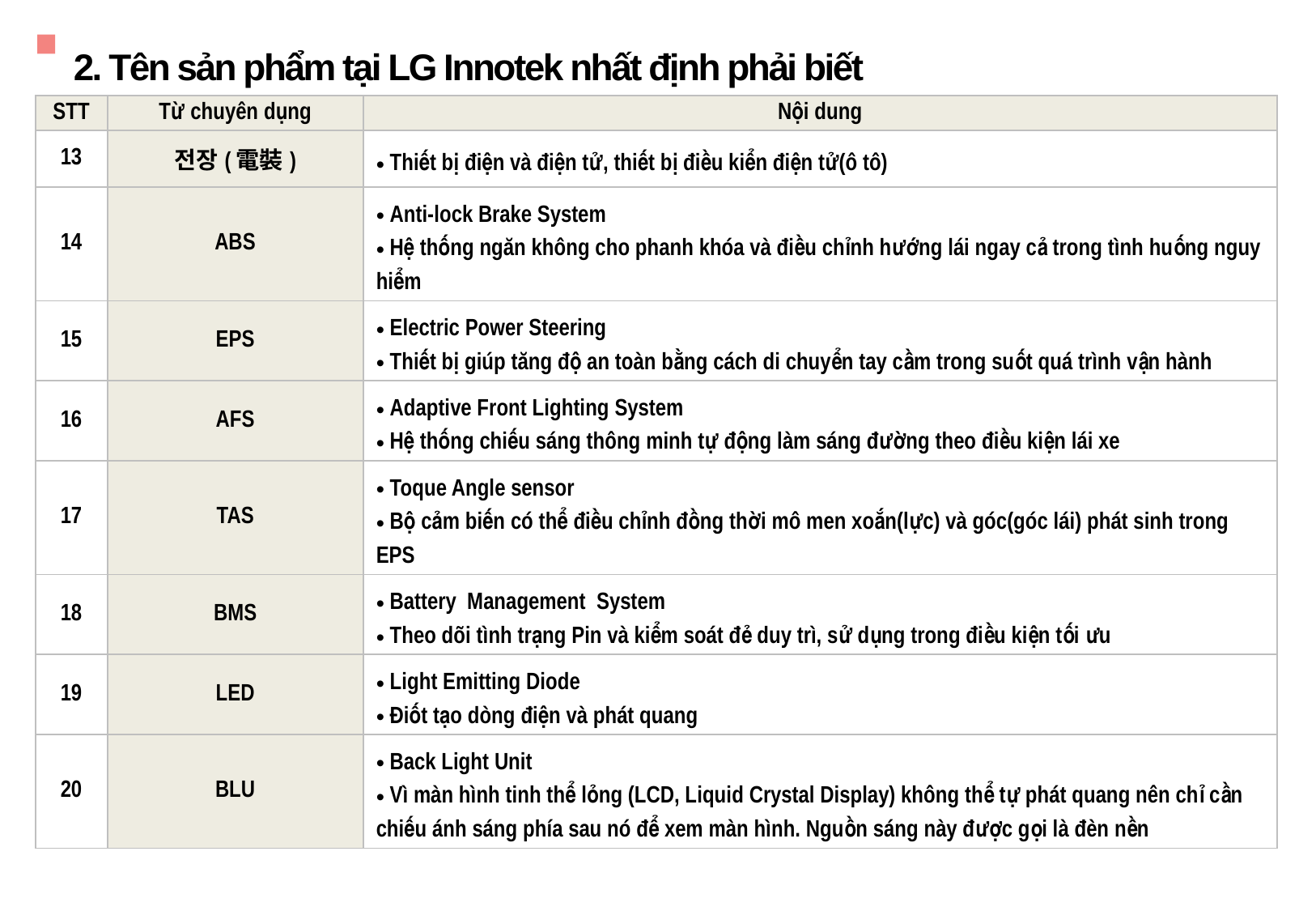

2. Tên sản phẩm tại LG Innotek nhất định phải biết

| STT | Từ chuyên dụng | Nội dung |
| --- | --- | --- |
| 13 | 전장(電裝) | Thiết bị điện và điện tử, thiết bị điều kiển điện tử(ô tô) |
| 14 | ABS | Anti-lock Brake System Hệ thống ngăn không cho phanh khóa và điều chỉnh hướng lái ngay cả trong tình huống nguy hiểm |
| 15 | EPS | Electric Power Steering Thiết bị giúp tăng độ an toàn bằng cách di chuyển tay cầm trong suốt quá trình vận hành |
| 16 | AFS | Adaptive Front Lighting System Hệ thống chiếu sáng thông minh tự động làm sáng đường theo điều kiện lái xe |
| 17 | TAS | Toque Angle sensor Bộ cảm biến có thể điều chỉnh đồng thời mô men xoắn(lực) và góc(góc lái) phát sinh trong EPS |
| 18 | BMS | Battery Management System Theo dõi tình trạng Pin và kiểm soát đẻ duy trì, sử dụng trong điều kiện tối ưu |
| 19 | LED | Light Emitting Diode Điốt tạo dòng điện và phát quang |
| 20 | BLU | Back Light Unit Vì màn hình tinh thể lỏng (LCD, Liquid Crystal Display) không thể tự phát quang nên chỉ cần chiếu ánh sáng phía sau nó để xem màn hình. Nguồn sáng này được gọi là đèn nền |